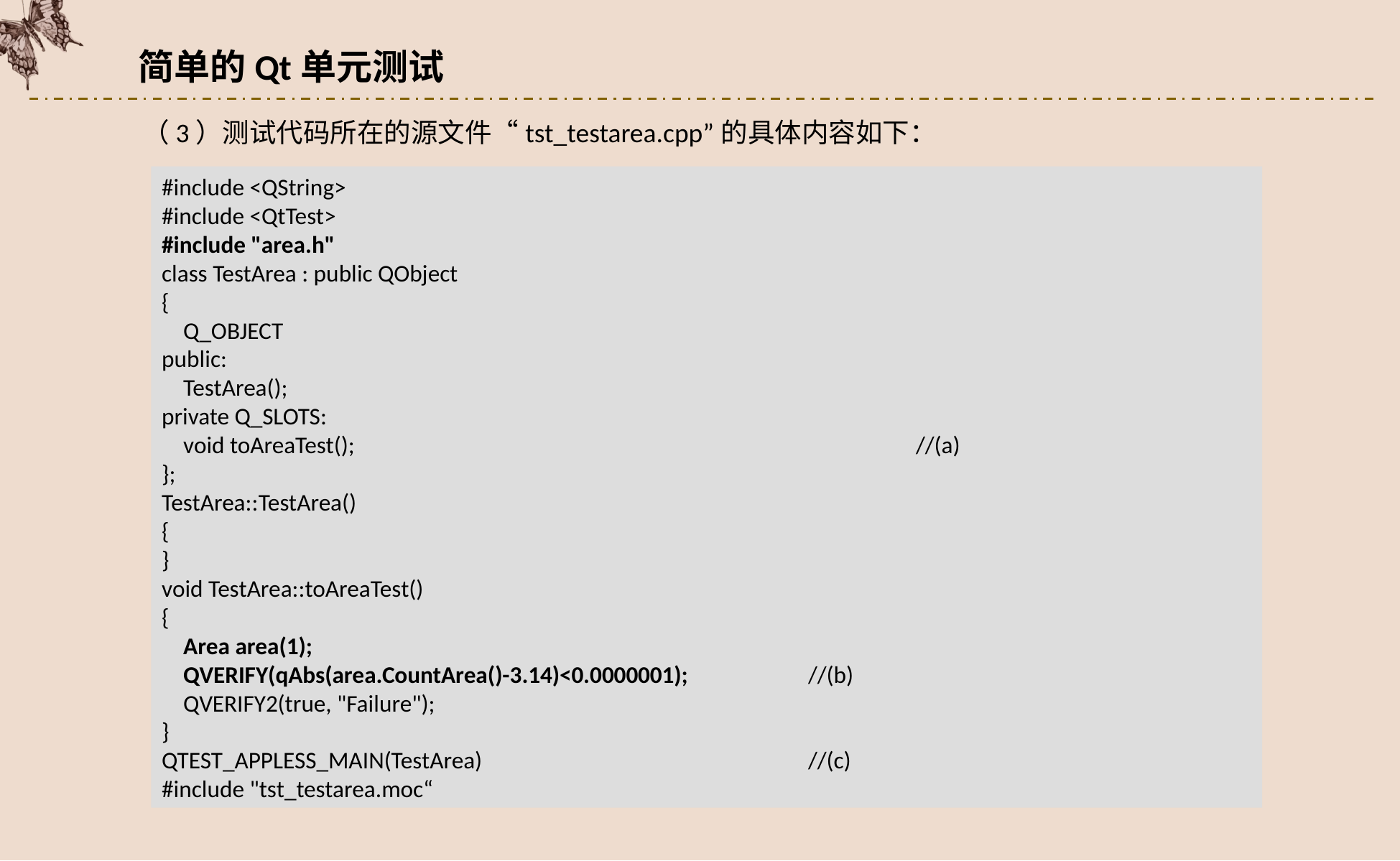

简单的Qt单元测试
（3）测试代码所在的源文件“tst_testarea.cpp”的具体内容如下：
#include <QString>
#include <QtTest>
#include "area.h"
class TestArea : public QObject
{
    Q_OBJECT
public:
    TestArea();
private Q_SLOTS:
    void toAreaTest();						//(a)
};
TestArea::TestArea()
{
}
void TestArea::toAreaTest()
{
    Area area(1);
    QVERIFY(qAbs(area.CountArea()-3.14)<0.0000001);		//(b)
    QVERIFY2(true, "Failure");
}
QTEST_APPLESS_MAIN(TestArea)				//(c)
#include "tst_testarea.moc“